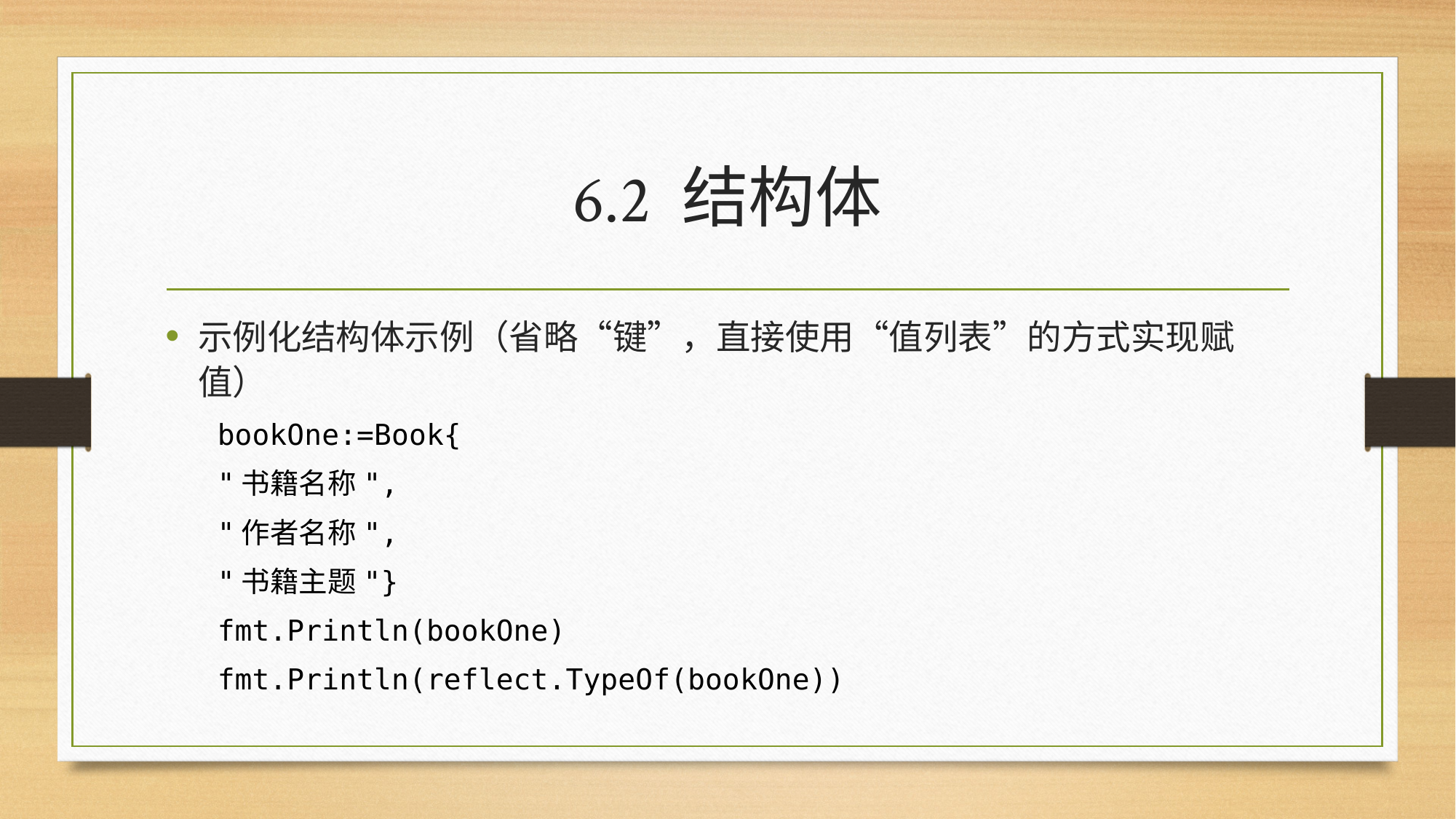

# 6.2 结构体
示例化结构体示例（省略“键”，直接使用“值列表”的方式实现赋值）
bookOne:=Book{
	"书籍名称",
	"作者名称",
	"书籍主题"}
fmt.Println(bookOne)
fmt.Println(reflect.TypeOf(bookOne))